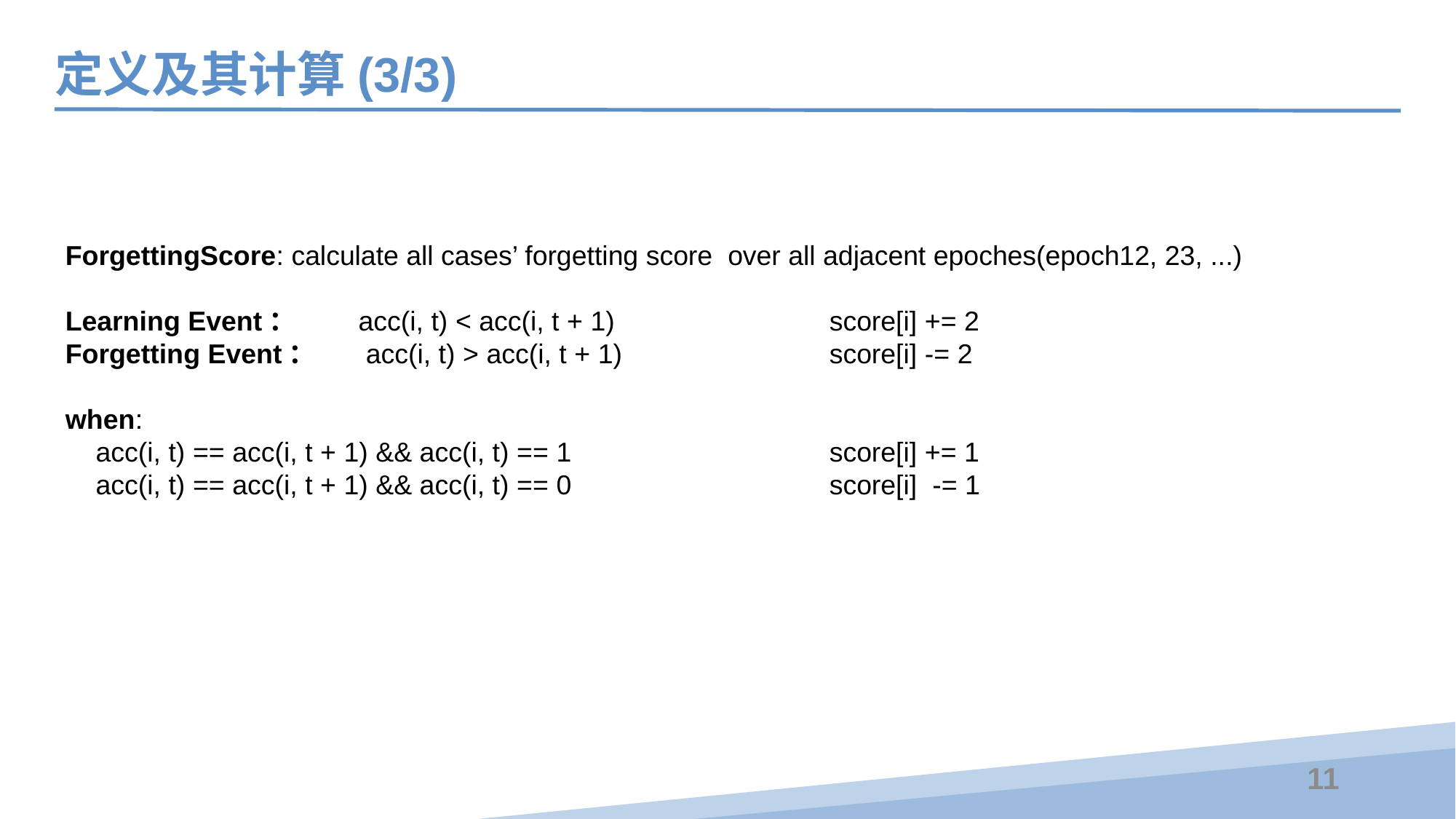

定义及其计算(3/3)
ForgettingScore: calculate all cases’ forgetting score  over all adjacent epoches(epoch12, 23, ...)

Learning Event：         acc(i, t) < acc(i, t + 1)                        	score[i] += 2
Forgetting Event：       acc(i, t) > acc(i, t + 1)                       	score[i] -= 2

when:
    acc(i, t) == acc(i, t + 1) && acc(i, t) == 1                     	score[i] += 1
    acc(i, t) == acc(i, t + 1) && acc(i, t) == 0                     	score[i]  -= 1

11